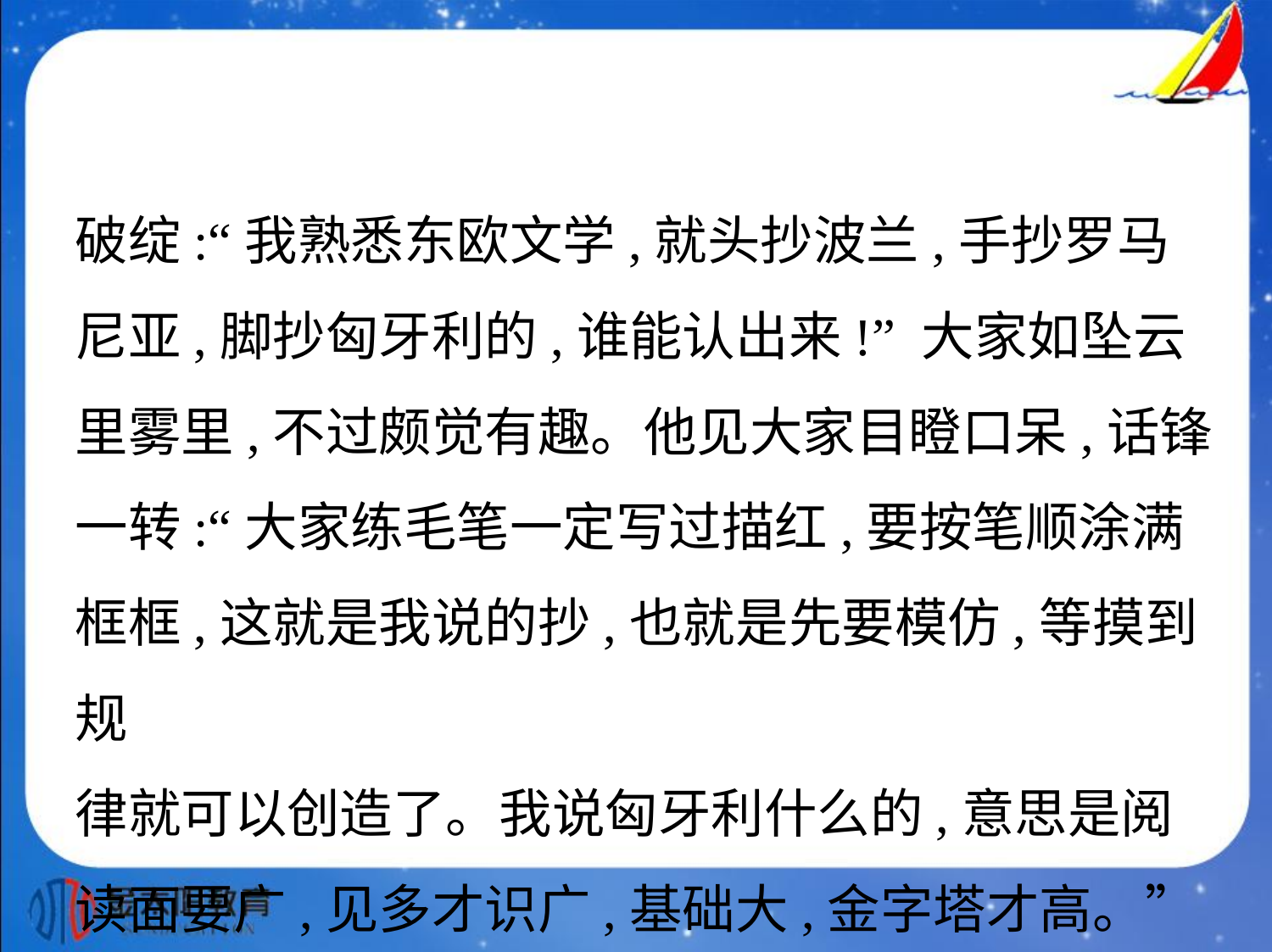

破绽:“我熟悉东欧文学,就头抄波兰,手抄罗马
尼亚,脚抄匈牙利的,谁能认出来!” 大家如坠云
里雾里,不过颇觉有趣。他见大家目瞪口呆,话锋
一转:“大家练毛笔一定写过描红,要按笔顺涂满
框框,这就是我说的抄,也就是先要模仿,等摸到规
律就可以创造了。我说匈牙利什么的,意思是阅
读面要广,见多才识广,基础大,金字塔才高。”听